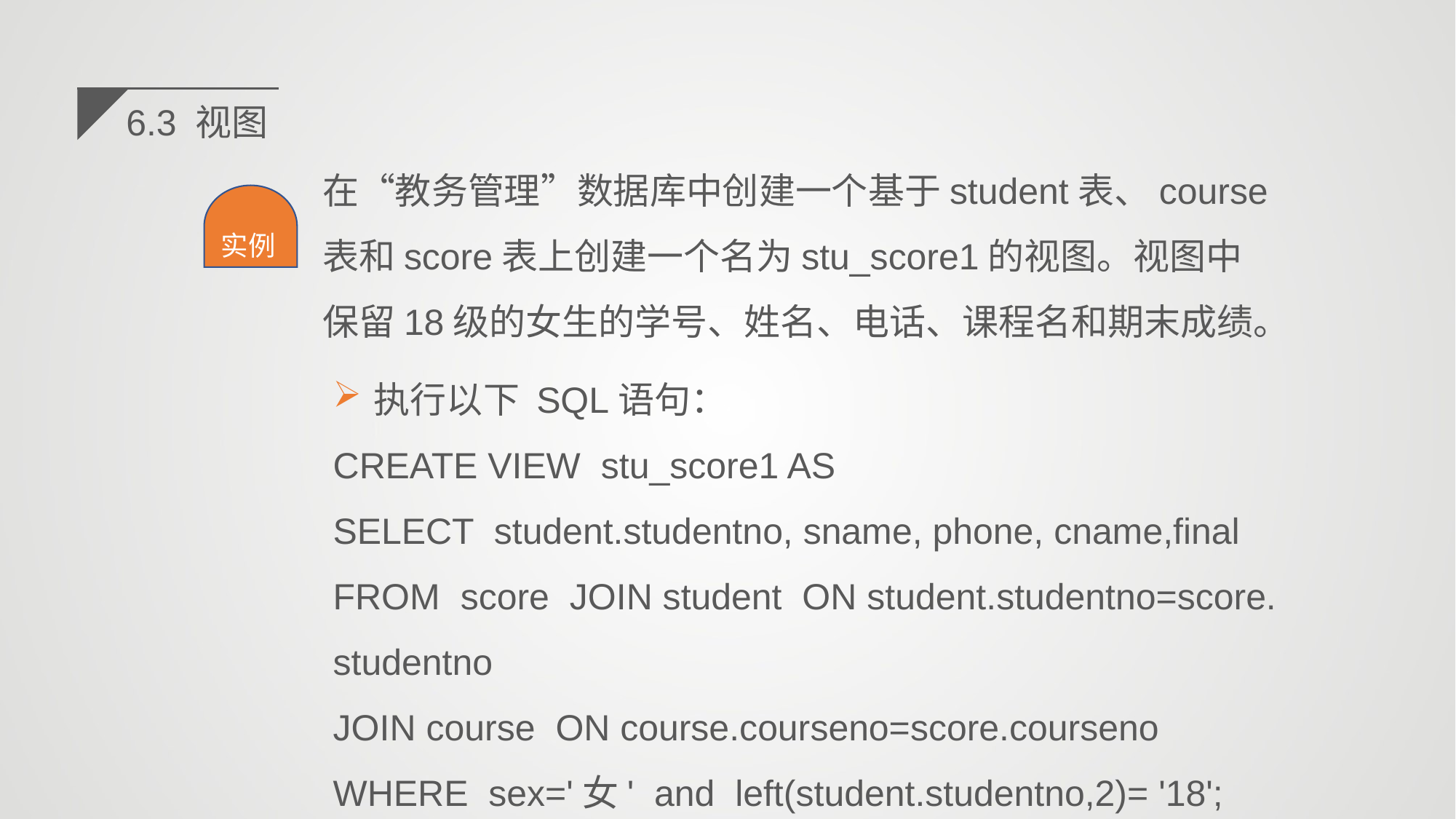

6.3 视图

在“教务管理”数据库中创建一个基于student表、course表和score表上创建一个名为stu_score1的视图。视图中保留18级的女生的学号、姓名、电话、课程名和期末成绩。

实例
执行以下 SQL语句：
CREATE VIEW  stu_score1 AS
SELECT  student.studentno, sname, phone, cname,final
FROM  score  JOIN student  ON student.studentno=score. studentno
JOIN course  ON course.courseno=score.courseno
WHERE  sex='女'  and  left(student.studentno,2)= '18';